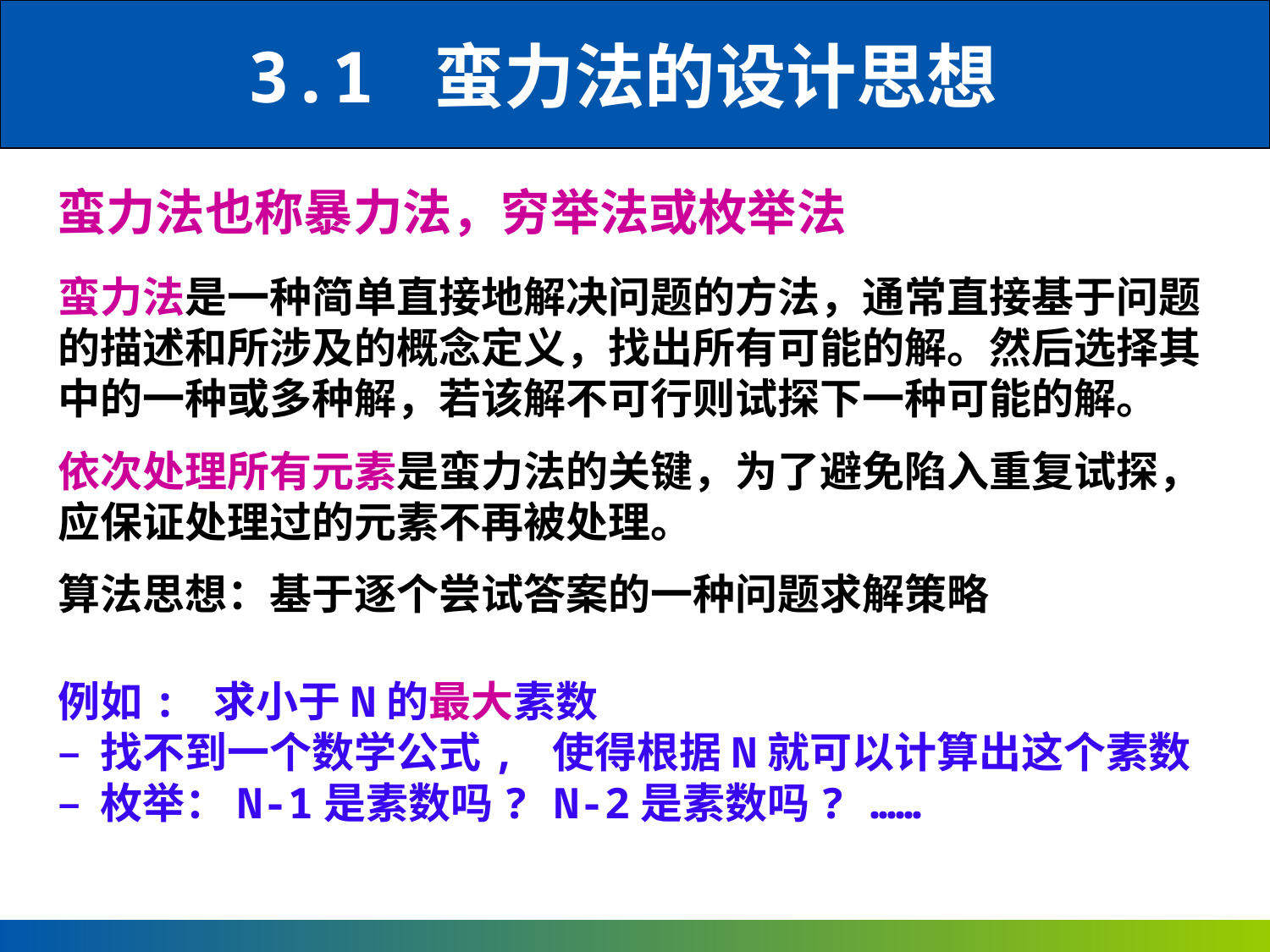

3.1 蛮力法的设计思想
蛮力法也称暴力法，穷举法或枚举法
蛮力法是一种简单直接地解决问题的方法，通常直接基于问题的描述和所涉及的概念定义，找出所有可能的解。然后选择其中的一种或多种解，若该解不可行则试探下一种可能的解。
依次处理所有元素是蛮力法的关键，为了避免陷入重复试探，应保证处理过的元素不再被处理。
算法思想：基于逐个尝试答案的一种问题求解策略
例如: 求小于N的最大素数
– 找不到一个数学公式, 使得根据N就可以计算出这个素数
– 枚举：N-1是素数吗? N-2是素数吗? ……